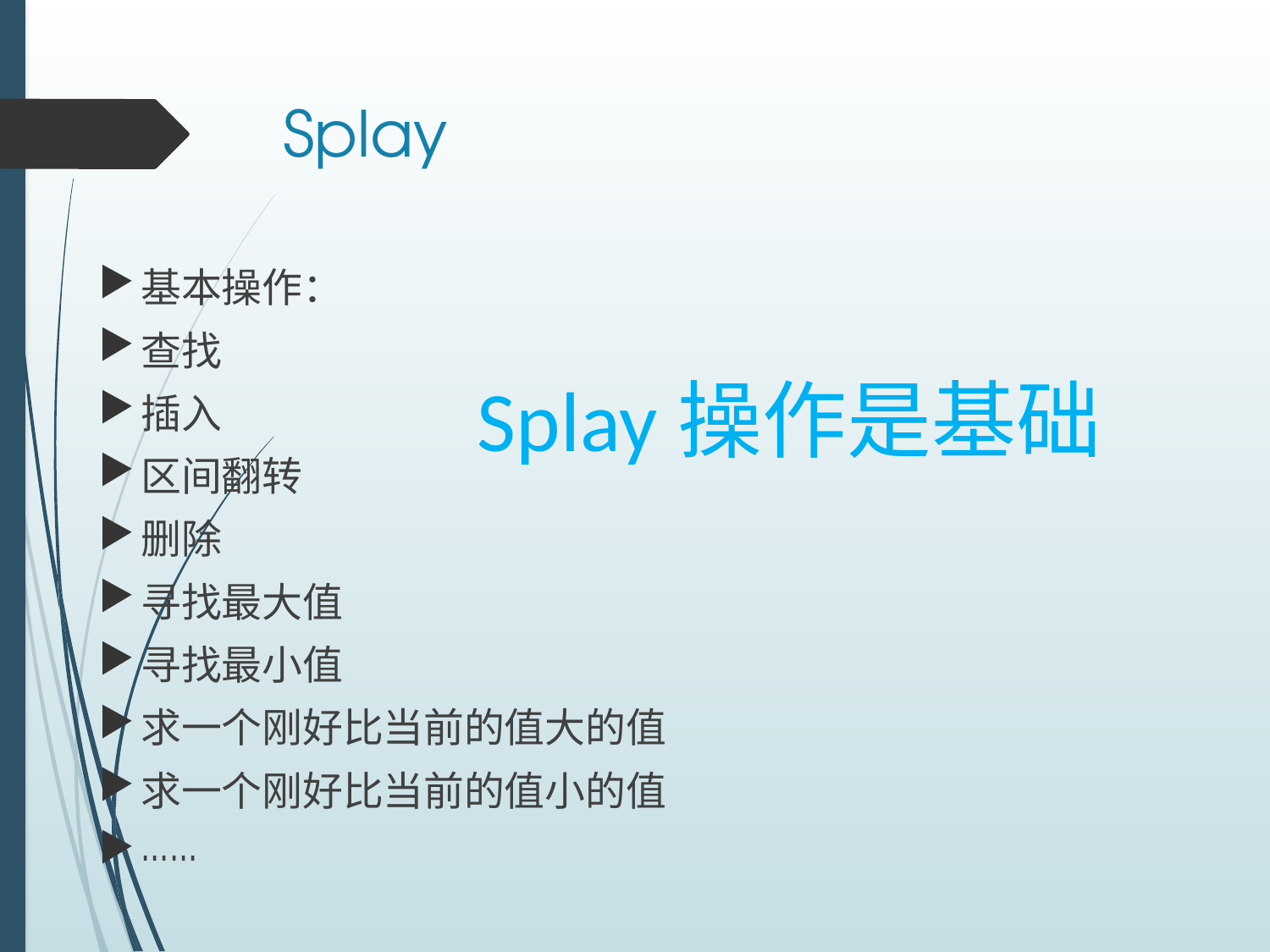

# Splay
基本操作：
查找
插入
区间翻转
删除
寻找最大值
寻找最小值
求一个刚好比当前的值大的值
求一个刚好比当前的值小的值
······
Splay操作是基础